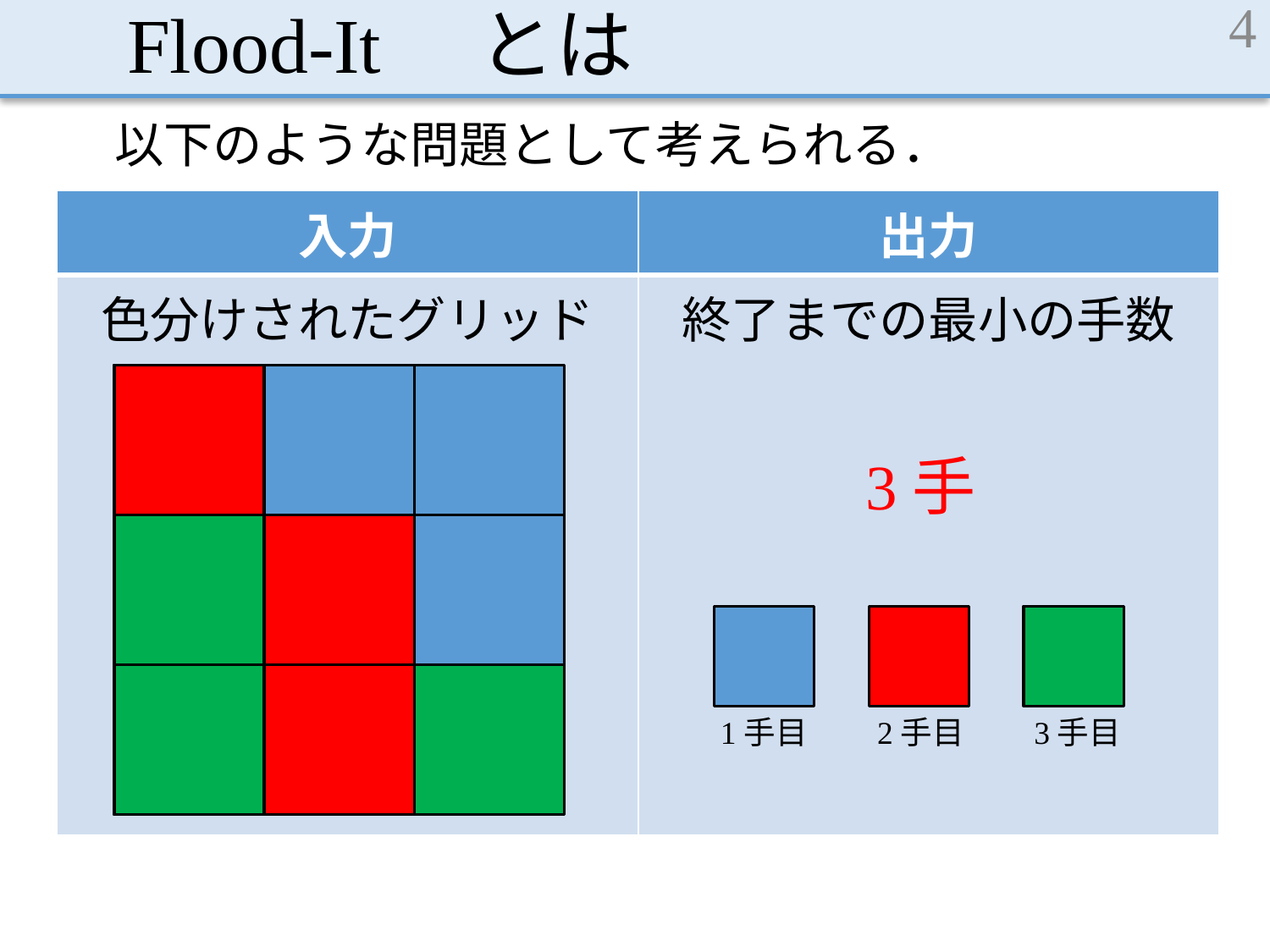

# Flood-It　とは
4
以下のような問題として考えられる．
| 入力 | 出力 |
| --- | --- |
| 色分けされたグリッド | 終了までの最小の手数 |
図とアニメーション

3手

1手目
2手目
3手目